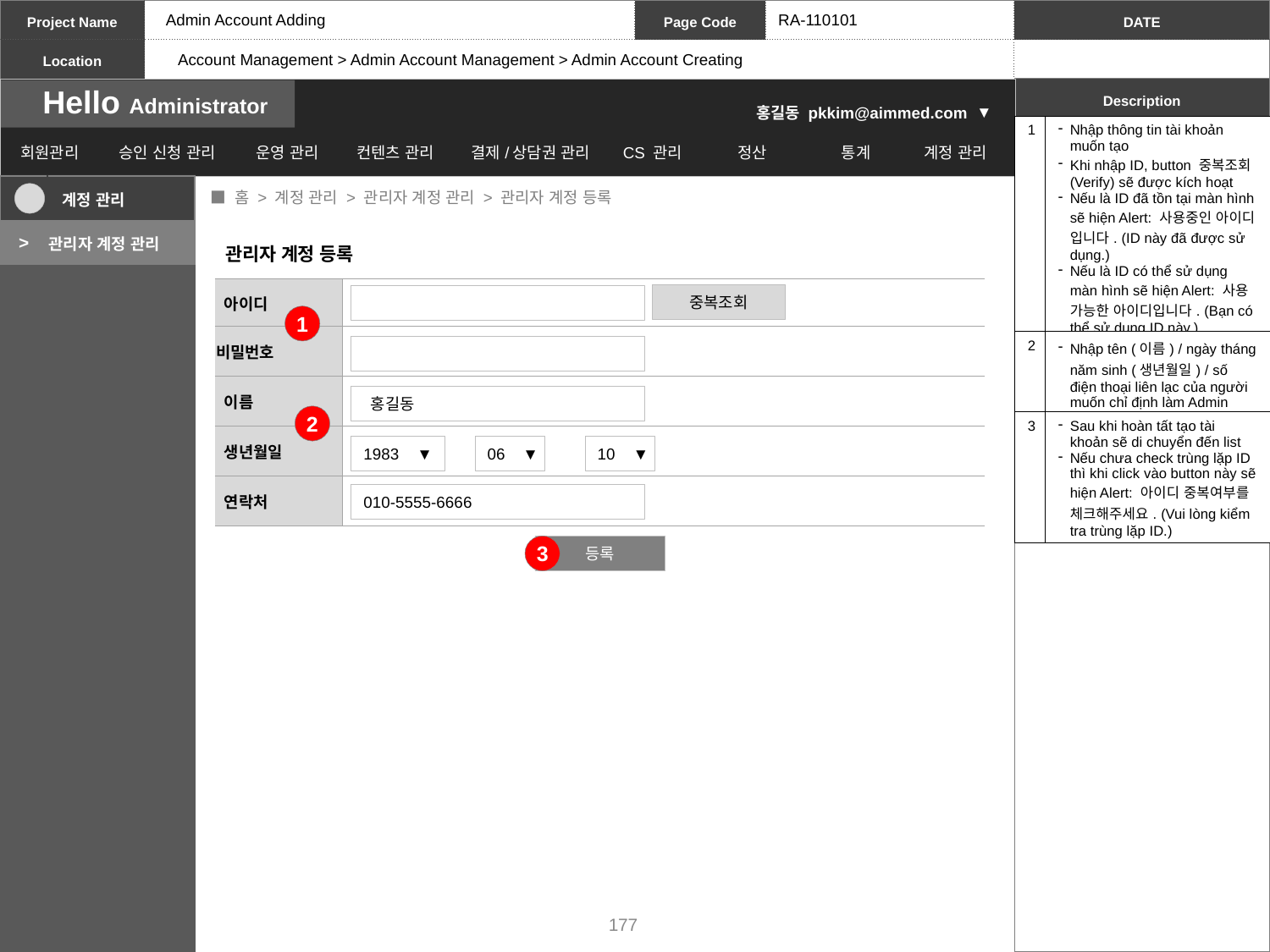

Admin Account Adding
RA-110101
Account Management > Admin Account Management > Admin Account Creating
| 1 | Nhập thông tin tài khoản muốn tạo Khi nhập ID, button 중복조회 (Verify) sẽ được kích hoạt Nếu là ID đã tồn tại màn hình sẽ hiện Alert: 사용중인 아이디 입니다. (ID này đã được sử dụng.) Nếu là ID có thể sử dụng màn hình sẽ hiện Alert: 사용 가능한 아이디입니다. (Bạn có thể sử dụng ID này.) |
| --- | --- |
| 2 | Nhập tên (이름) / ngày tháng năm sinh (생년월일) / số điện thoại liên lạc của người muốn chỉ định làm Admin |
| 3 | Sau khi hoàn tất tạo tài khoản sẽ di chuyển đến list Nếu chưa check trùng lặp ID thì khi click vào button này sẽ hiện Alert: 아이디 중복여부를 체크해주세요. (Vui lòng kiểm tra trùng lặp ID.) |

|  | 계정 관리 |
| --- | --- |
| > | 관리자 계정 관리 |
   ■ 홈 > 계정 관리 > 관리자 계정 관리 > 관리자 계정 등록

관리자 계정 등록
| 아이디 |  |
| --- | --- |
| 비밀번호 |  |
| 이름 |  |
| 생년월일 | 년 월 일 |
| 연락처 |  |
중복조회

1

 홍길동
2
1983    ▼
06    ▼
10    ▼
010-5555-6666
3
등록
177